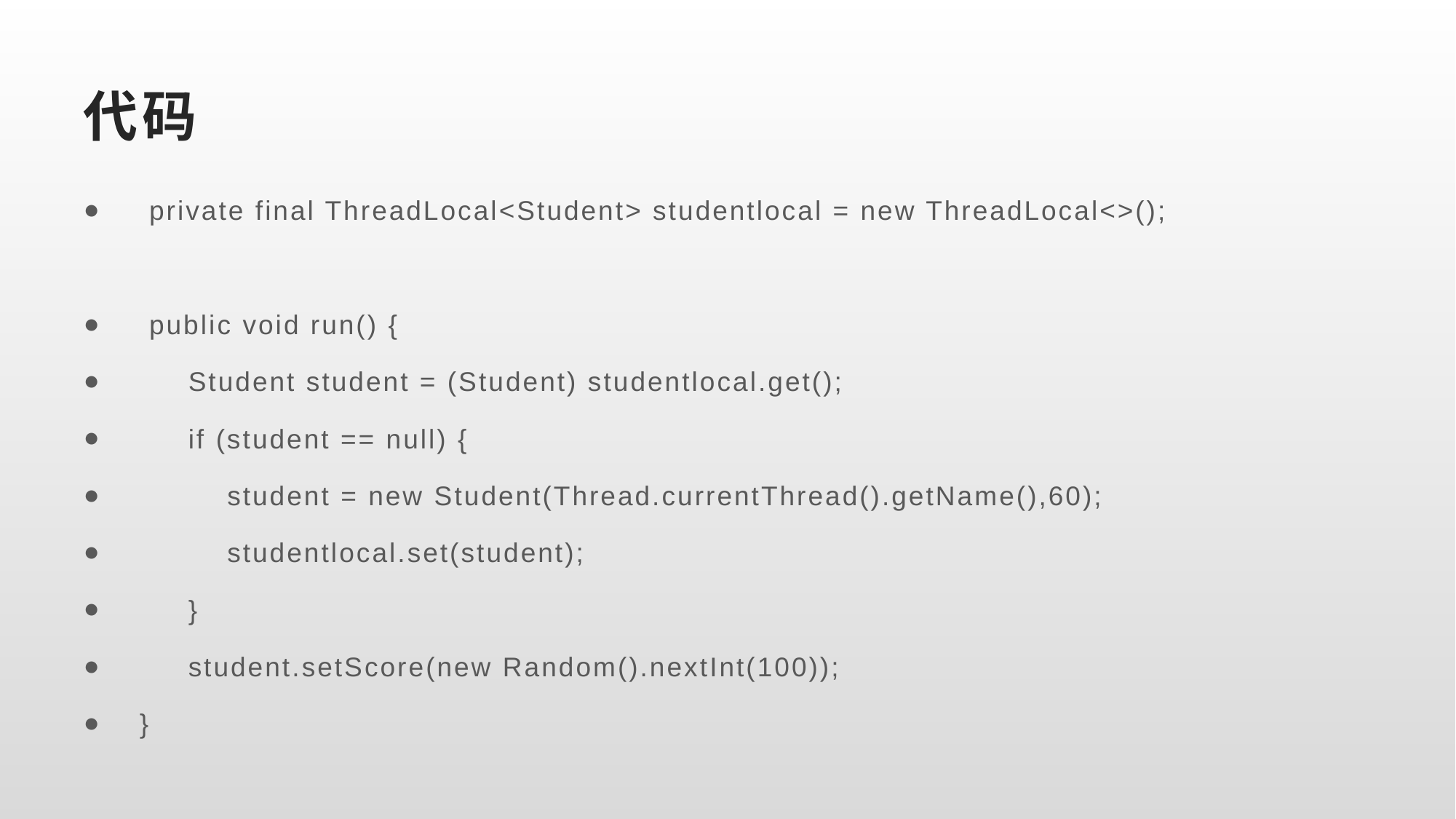

# 代码
    private final ThreadLocal<Student> studentlocal = new ThreadLocal<>();

    public void run() {
        Student student = (Student) studentlocal.get();
        if (student == null) {
            student = new Student(Thread.currentThread().getName(),60);
            studentlocal.set(student);
        }
        student.setScore(new Random().nextInt(100));
   }